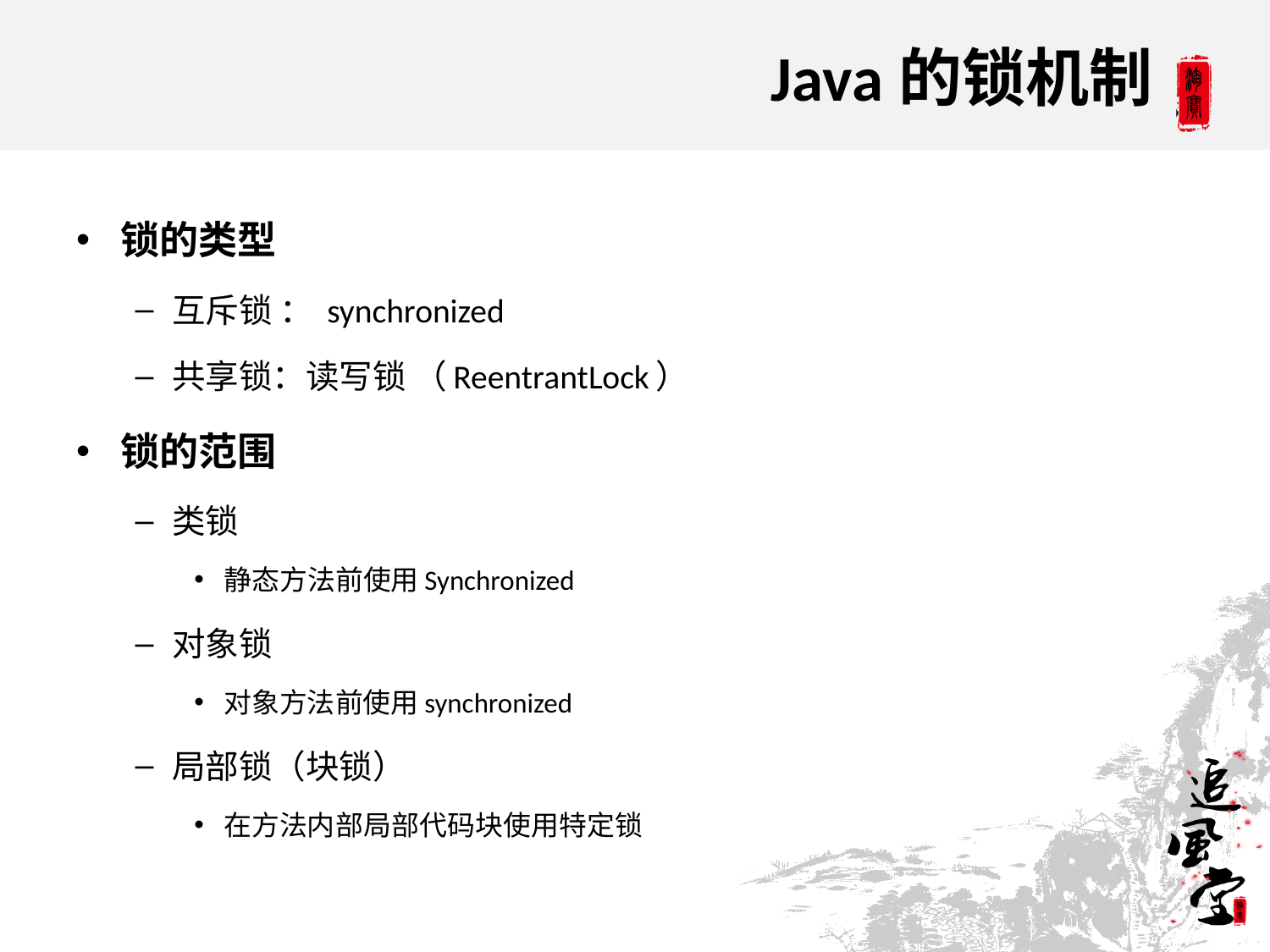

# Java的锁机制
锁的类型
互斥锁 ： synchronized
共享锁：读写锁 （ReentrantLock）
锁的范围
类锁
静态方法前使用Synchronized
对象锁
对象方法前使用synchronized
局部锁（块锁）
在方法内部局部代码块使用特定锁